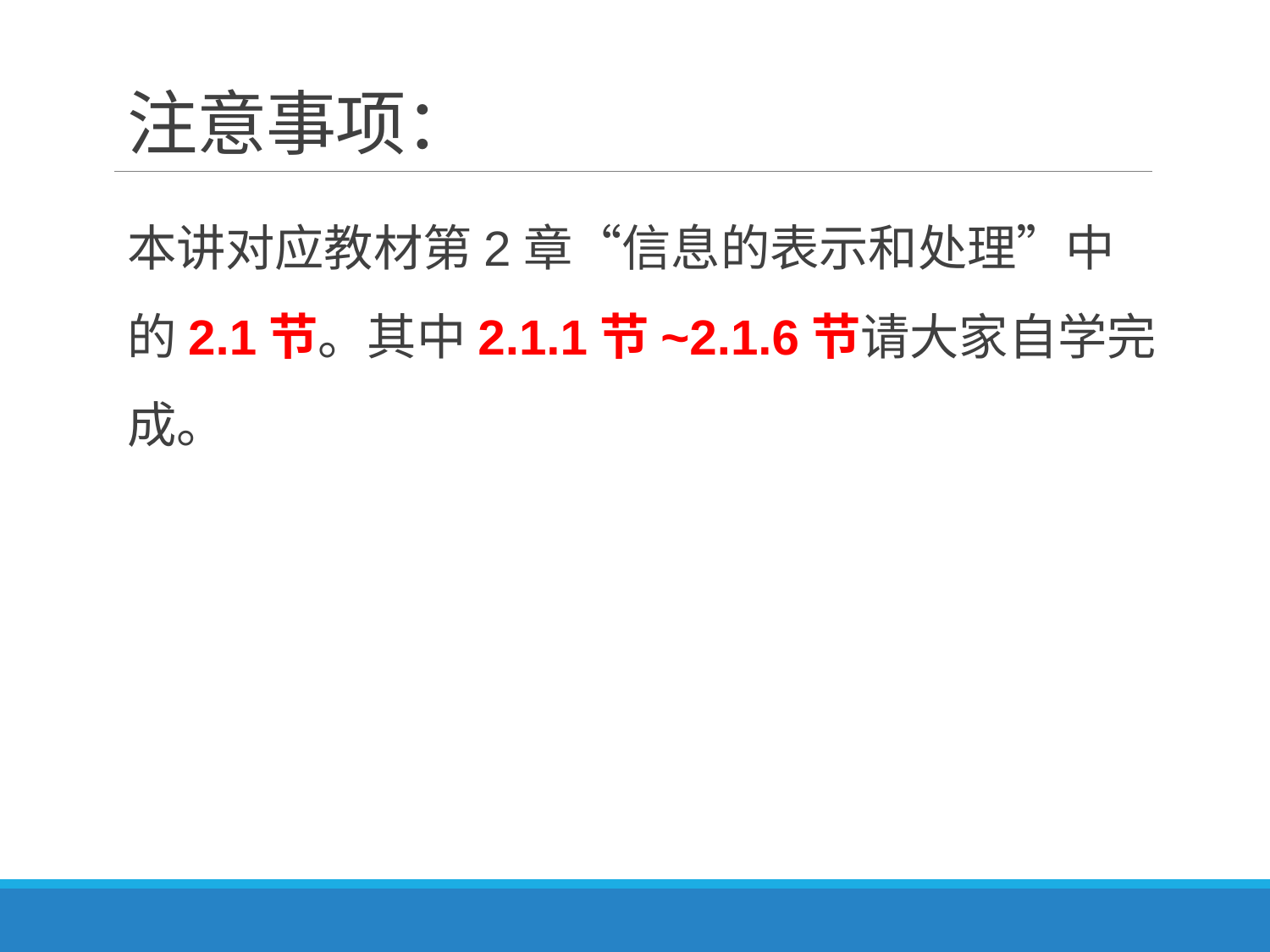

# 注意事项：
本讲对应教材第2章“信息的表示和处理”中的2.1节。其中2.1.1节~2.1.6节请大家自学完成。